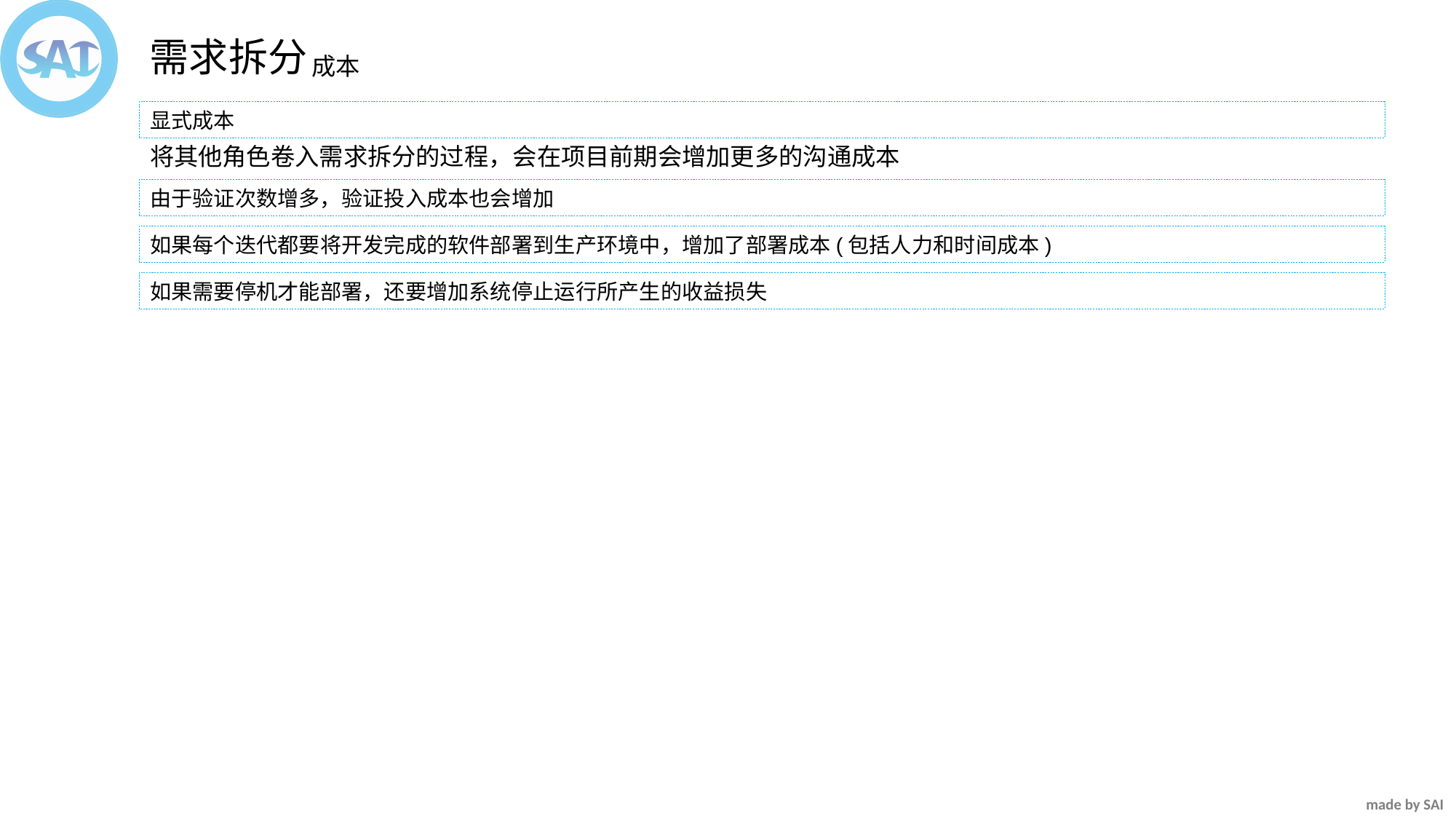

需求拆分
成本
显式成本
将其他角色卷入需求拆分的过程，会在项目前期会增加更多的沟通成本
由于验证次数增多，验证投入成本也会增加
如果每个迭代都要将开发完成的软件部署到生产环境中，增加了部署成本(包括人力和时间成本)
如果需要停机才能部署，还要增加系统停止运行所产生的收益损失